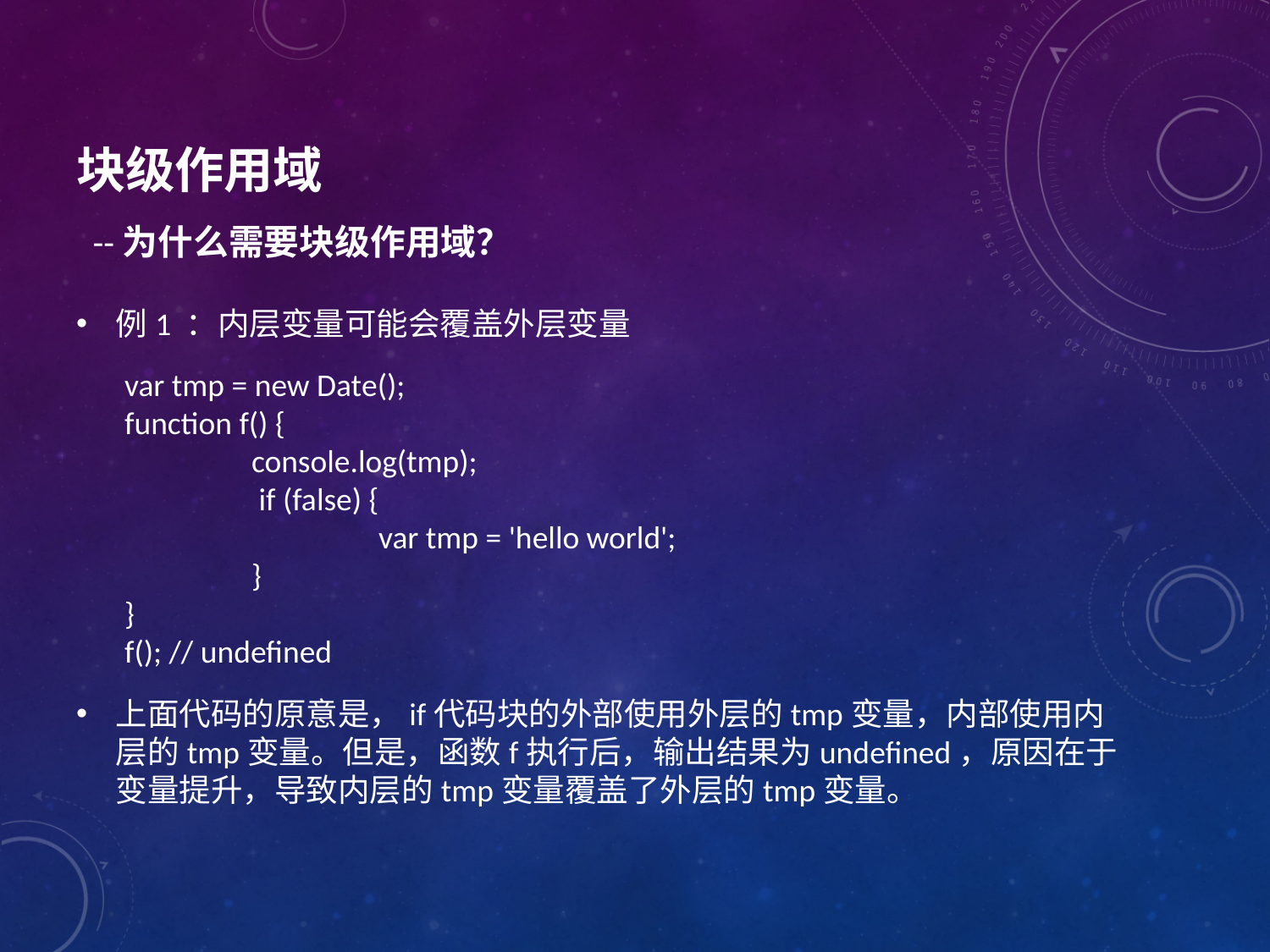

# 块级作用域 --为什么需要块级作用域？
例1 ：内层变量可能会覆盖外层变量

上面代码的原意是，if代码块的外部使用外层的tmp变量，内部使用内层的tmp变量。但是，函数f执行后，输出结果为undefined，原因在于变量提升，导致内层的tmp变量覆盖了外层的tmp变量。

var tmp = new Date();
function f() {
	console.log(tmp);
	 if (false) {
		var tmp = 'hello world';
	}
}
f(); // undefined